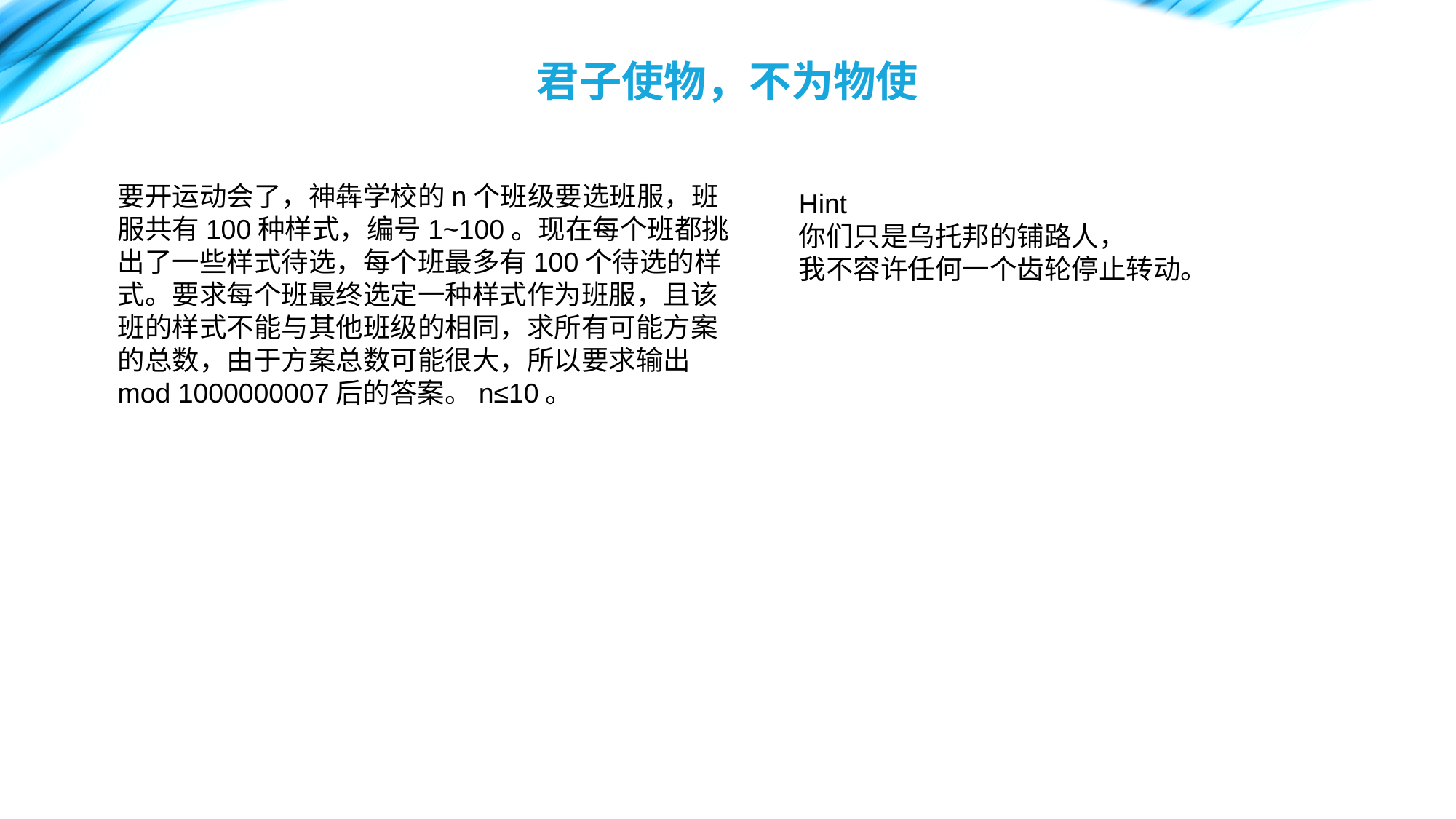

君子使物，不为物使
要开运动会了，神犇学校的n个班级要选班服，班服共有100种样式，编号1~100。现在每个班都挑出了一些样式待选，每个班最多有100个待选的样式。要求每个班最终选定一种样式作为班服，且该班的样式不能与其他班级的相同，求所有可能方案的总数，由于方案总数可能很大，所以要求输出mod 1000000007后的答案。n≤10。
Hint
你们只是乌托邦的铺路人，
我不容许任何一个齿轮停止转动。